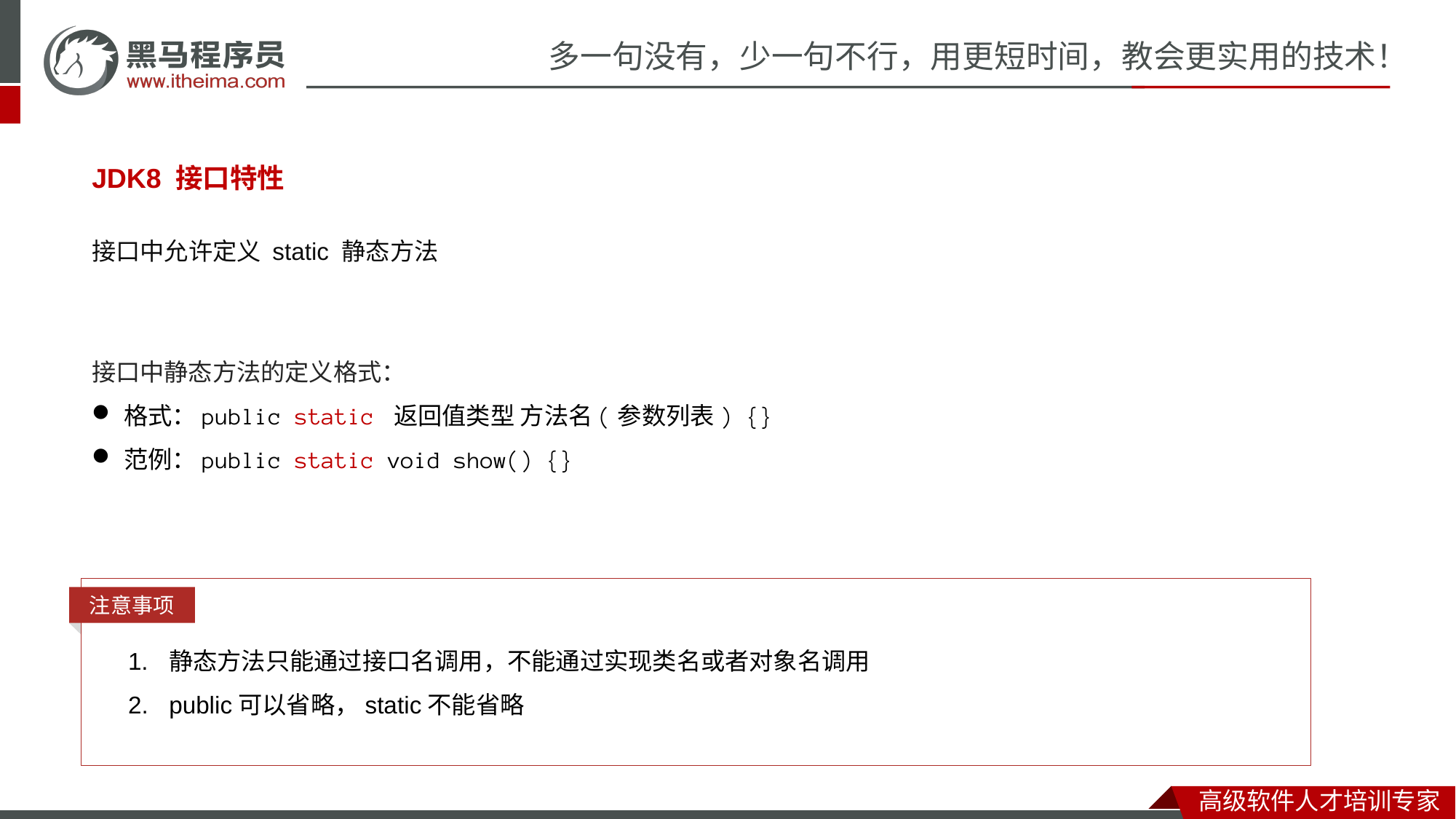

JDK8 接口特性
接口中允许定义 static 静态方法
接口中静态方法的定义格式：
格式：public static 返回值类型 方法名(参数列表) {}
范例：public static void show() {}

注意事项

静态方法只能通过接口名调用，不能通过实现类名或者对象名调用
public可以省略，static不能省略